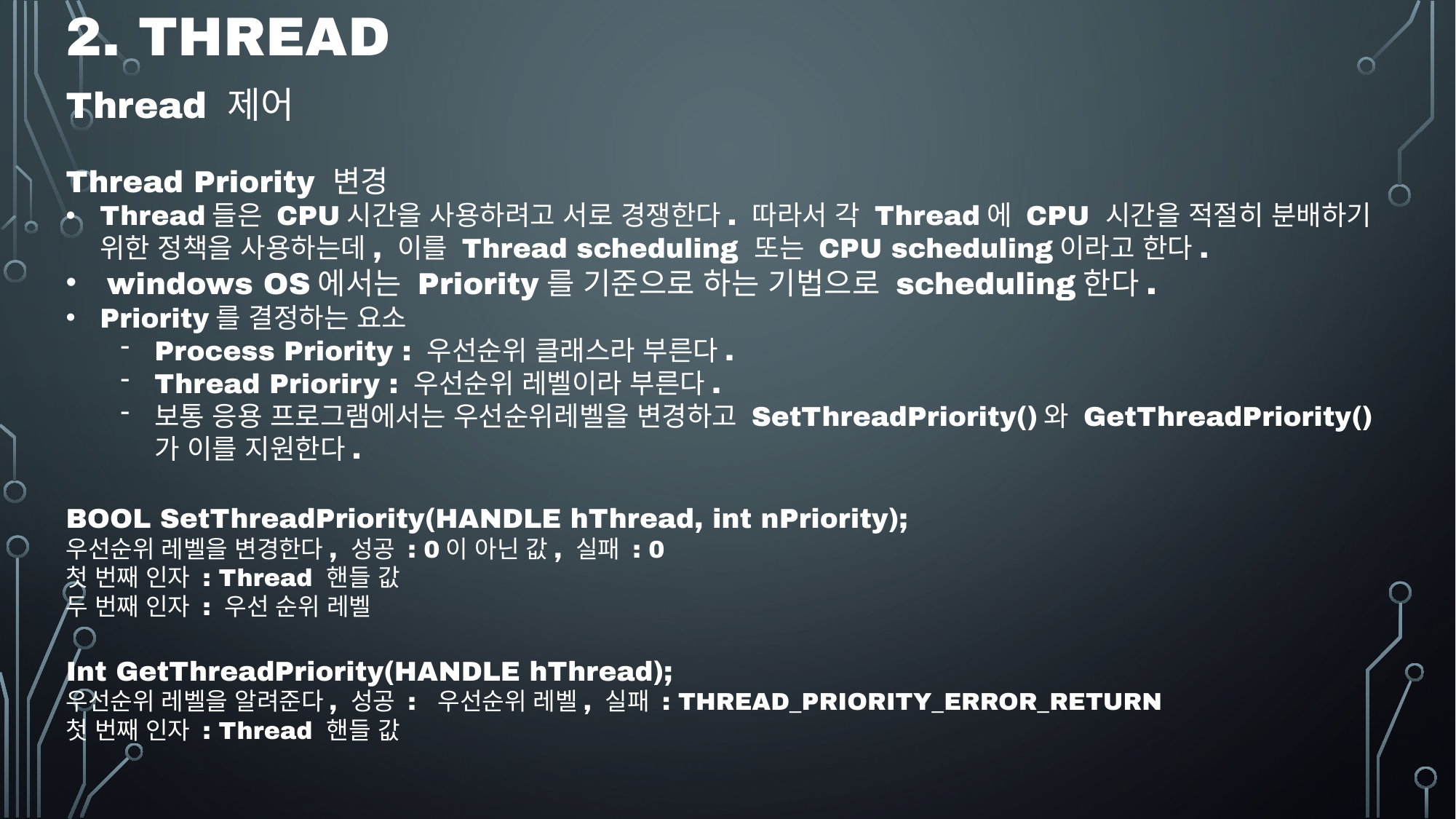

# 2. Thread
Thread 제어

Thread Priority 변경
Thread들은 CPU시간을 사용하려고 서로 경쟁한다. 따라서 각 Thread에 CPU 시간을 적절히 분배하기 위한 정책을 사용하는데, 이를 Thread scheduling 또는 CPU scheduling이라고 한다.
windows OS에서는 Priority를 기준으로 하는 기법으로 scheduling한다.
Priority를 결정하는 요소
Process Priority : 우선순위 클래스라 부른다.
Thread Prioriry : 우선순위 레벨이라 부른다.
보통 응용 프로그램에서는 우선순위레벨을 변경하고 SetThreadPriority()와 GetThreadPriority()가 이를 지원한다.

BOOL SetThreadPriority(HANDLE hThread, int nPriority);
우선순위 레벨을 변경한다, 성공 : 0이 아닌 값, 실패 : 0
첫 번째 인자 : Thread 핸들 값
두 번째 인자 : 우선 순위 레벨

Int GetThreadPriority(HANDLE hThread);
우선순위 레벨을 알려준다, 성공 :  우선순위 레벨, 실패 : THREAD_PRIORITY_ERROR_RETURN
첫 번째 인자 : Thread 핸들 값